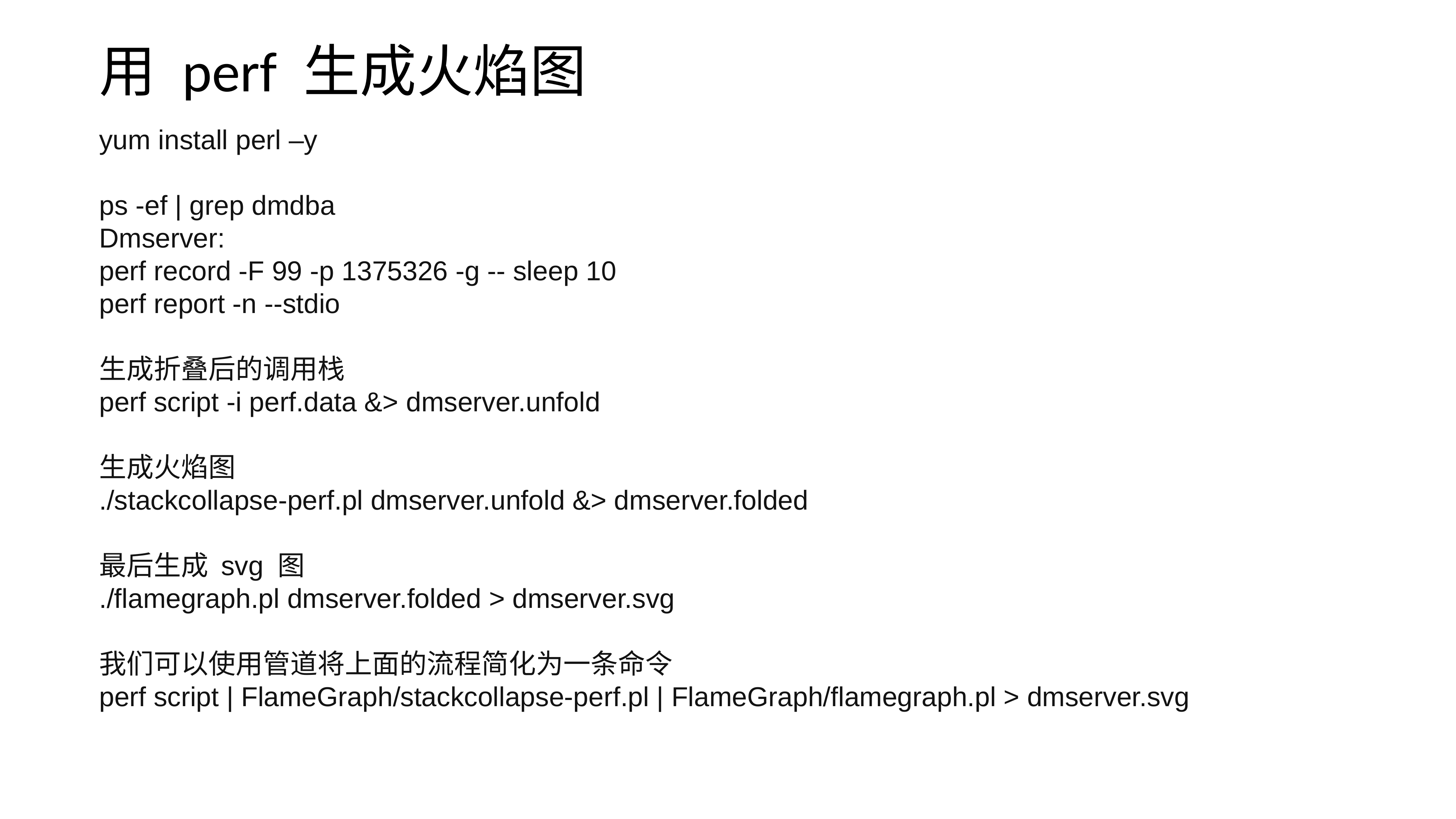

用 perf 生成火焰图
yum install perl –y

ps -ef | grep dmdba
Dmserver:
perf record -F 99 -p 1375326 -g -- sleep 10
perf report -n --stdio

生成折叠后的调用栈
perf script -i perf.data &> dmserver.unfold

生成火焰图
./stackcollapse-perf.pl dmserver.unfold &> dmserver.folded

最后生成 svg 图
./flamegraph.pl dmserver.folded > dmserver.svg

我们可以使用管道将上面的流程简化为一条命令
perf script | FlameGraph/stackcollapse-perf.pl | FlameGraph/flamegraph.pl > dmserver.svg